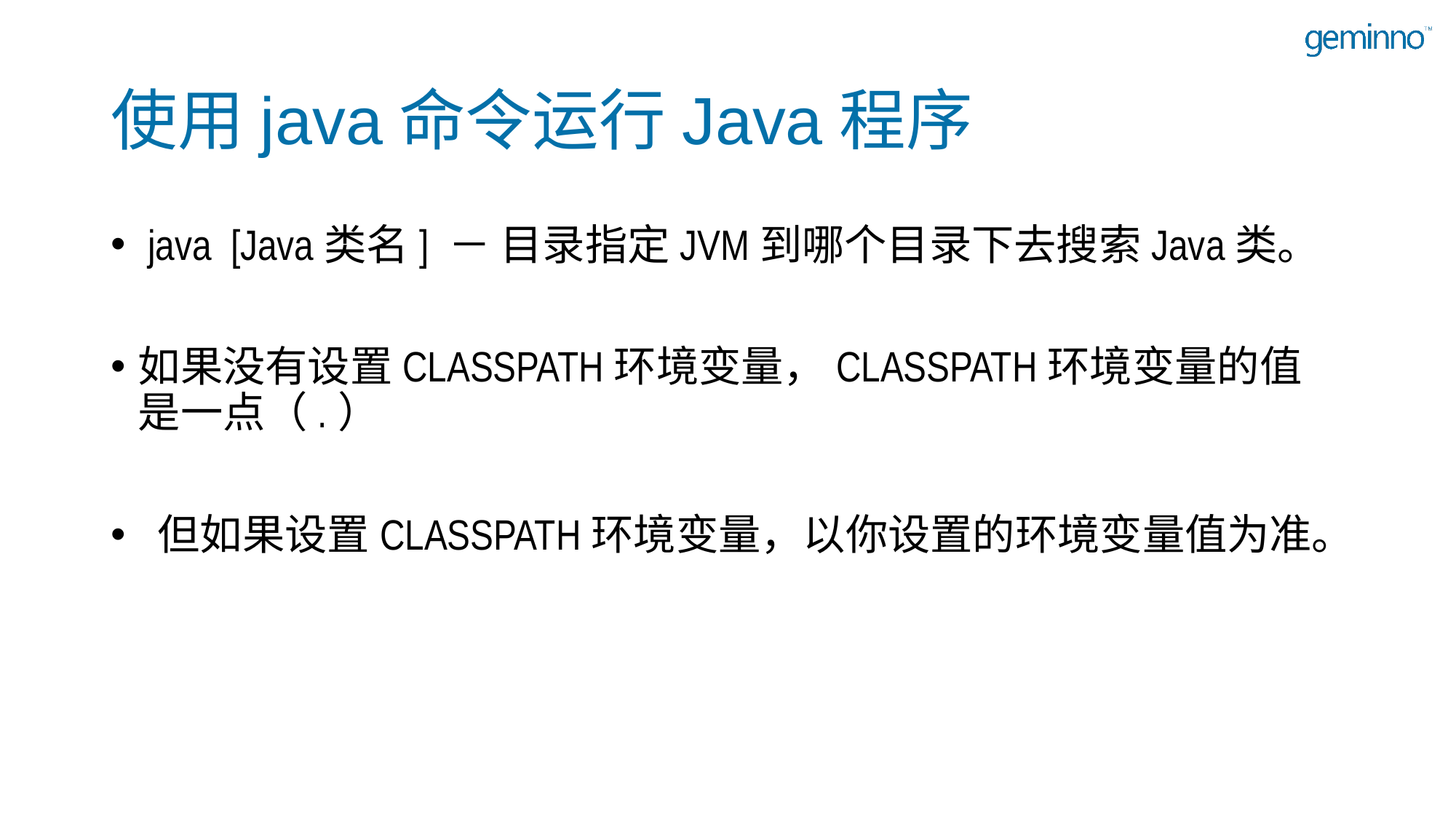

# 使用java命令运行Java程序
 java  [Java类名] － 目录指定JVM到哪个目录下去搜索Java类。

如果没有设置CLASSPATH环境变量，CLASSPATH环境变量的值是一点（.）

 但如果设置CLASSPATH环境变量，以你设置的环境变量值为准。